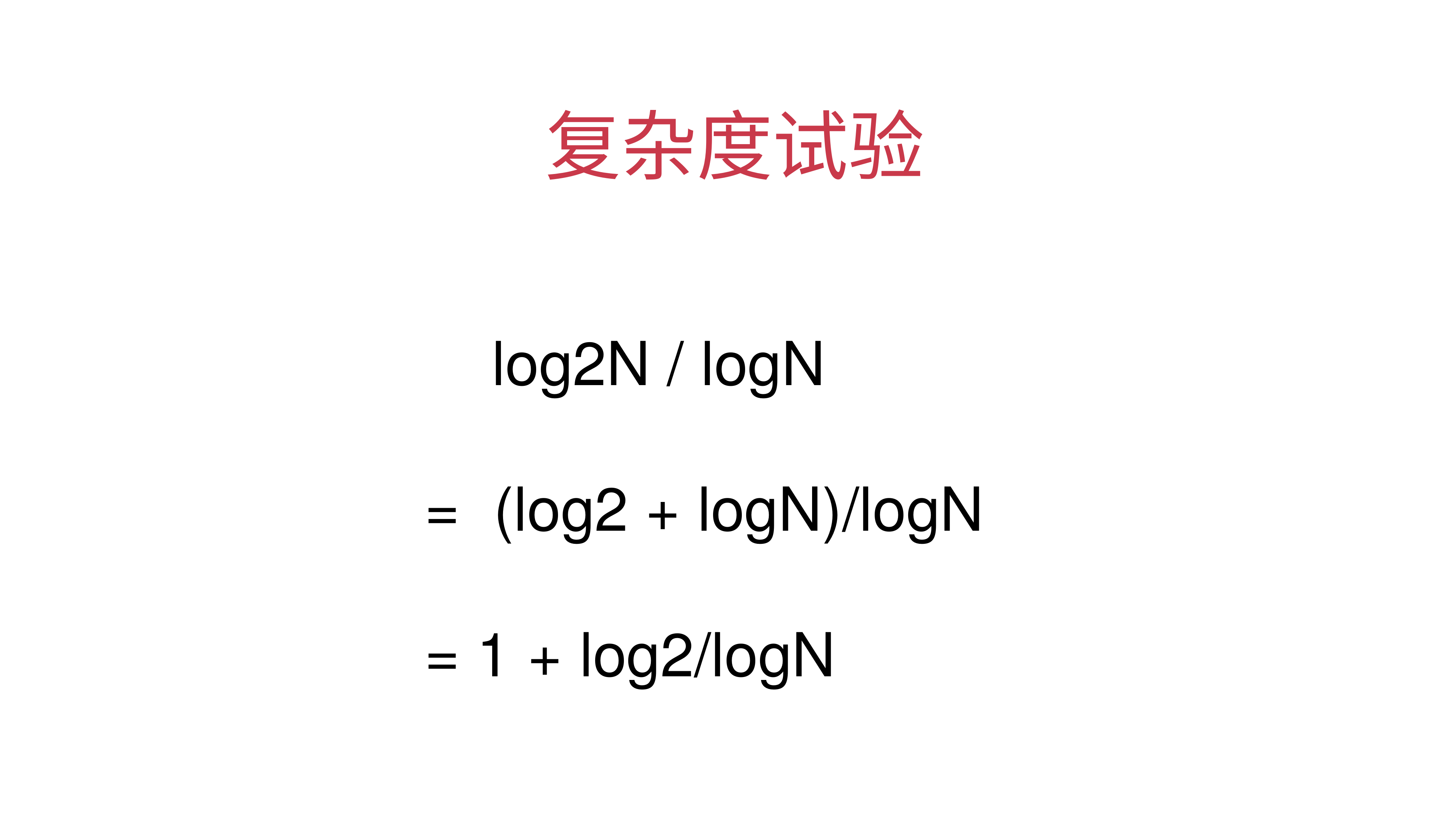

# 复杂度试验
    log2N / logN
=  (log2 + logN)/logN
= 1 + log2/logN